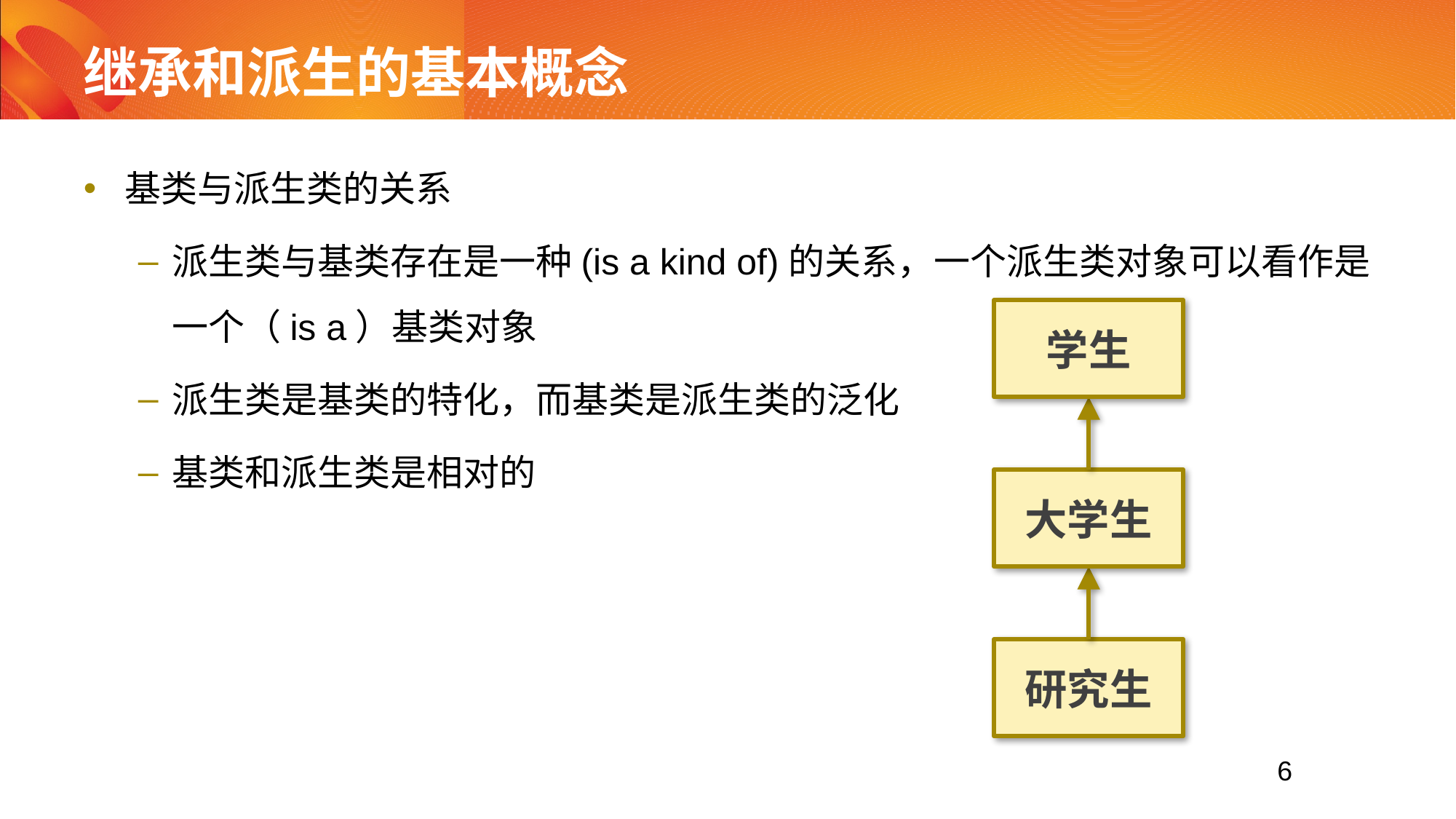

# 继承和派生的基本概念
基类与派生类的关系
派生类与基类存在是一种(is a kind of)的关系，一个派生类对象可以看作是一个（is a）基类对象
派生类是基类的特化，而基类是派生类的泛化
基类和派生类是相对的

学生
大学生
研究生